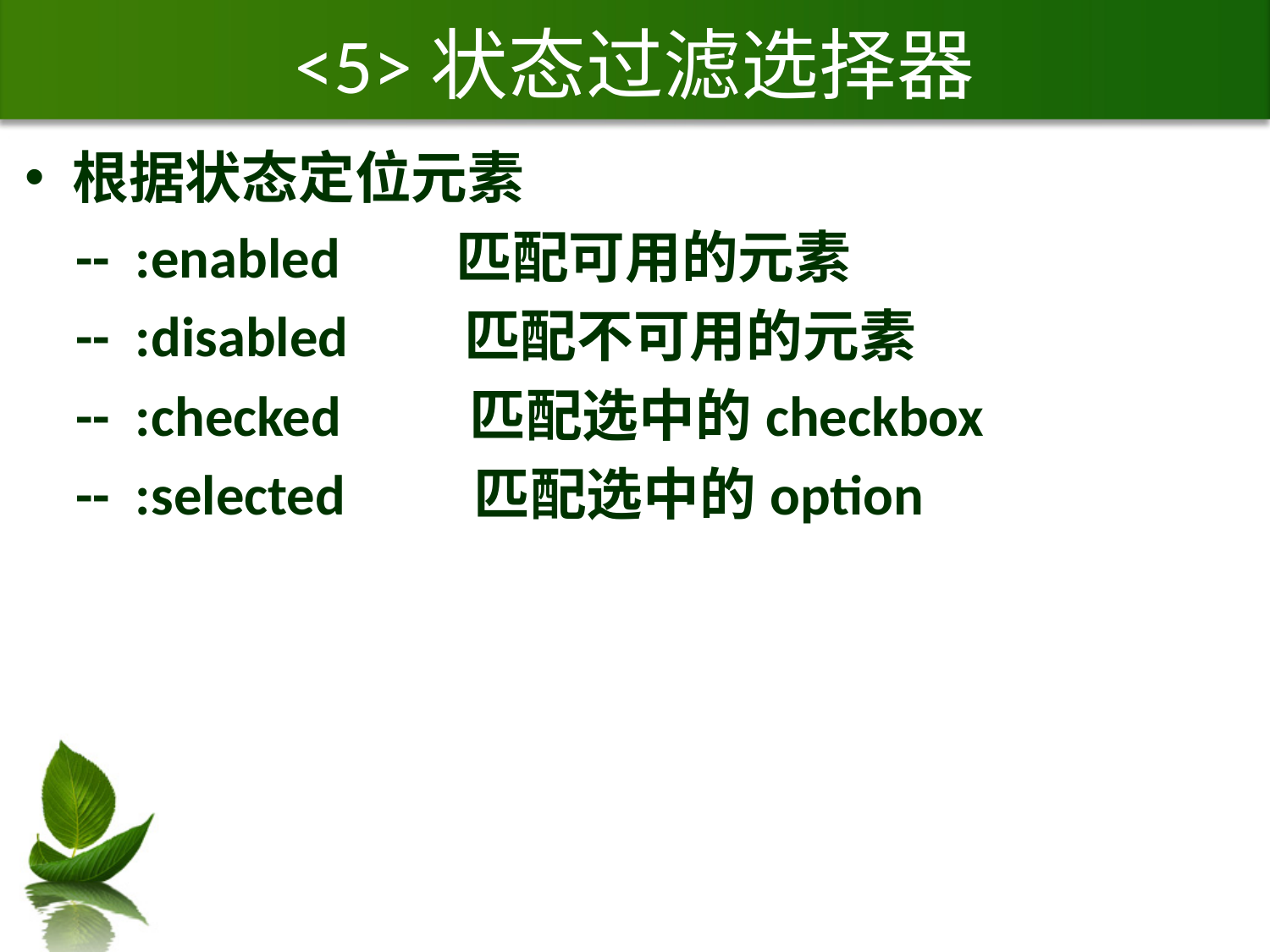

# <5>状态过滤选择器
根据状态定位元素
    --  :enabled        匹配可用的元素
    --  :disabled        匹配不可用的元素
    --  :checked         匹配选中的checkbox
    --  :selected         匹配选中的option